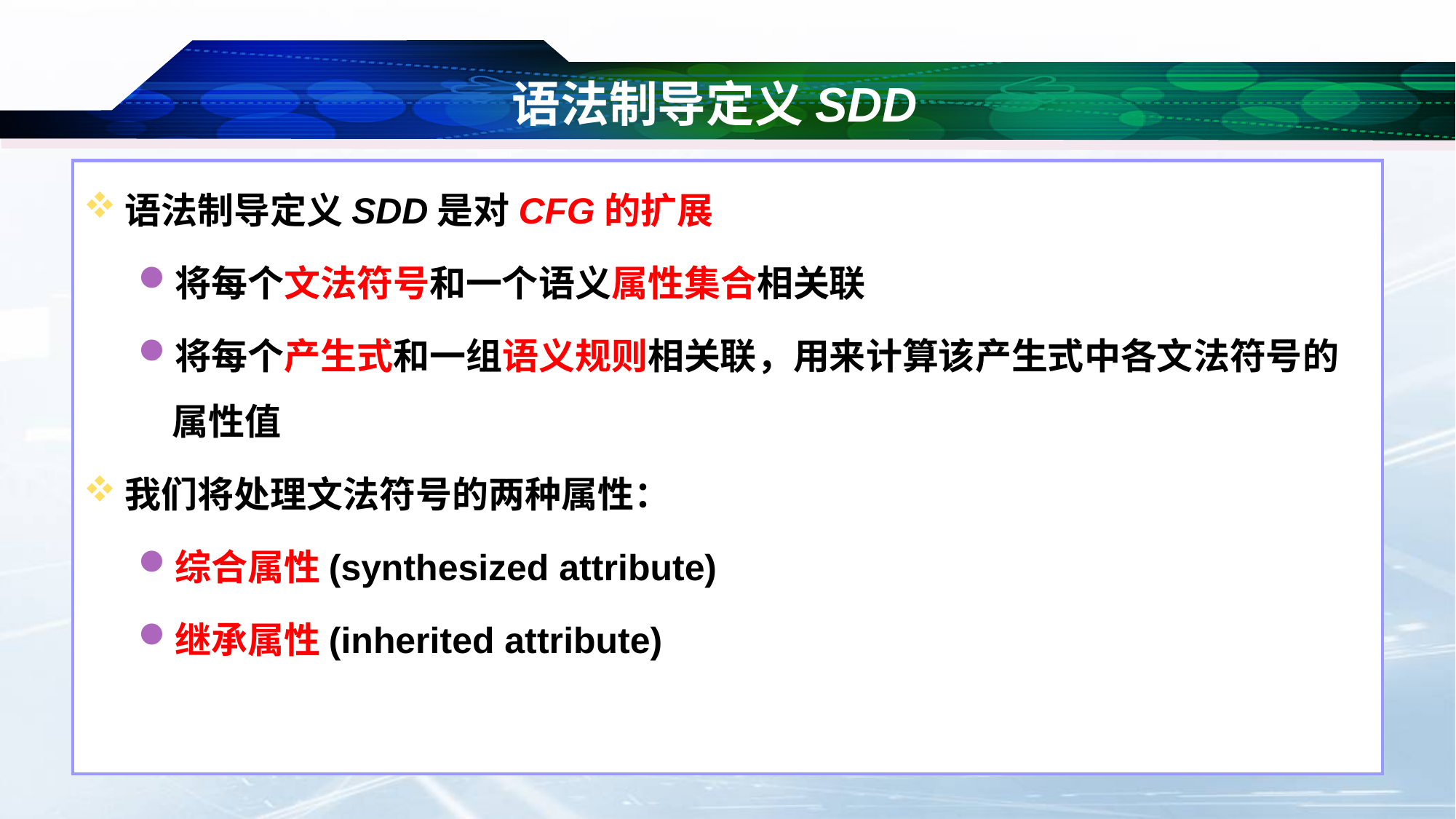

# 语法制导定义SDD
语法制导定义SDD是对CFG的扩展
将每个文法符号和一个语义属性集合相关联
将每个产生式和一组语义规则相关联，用来计算该产生式中各文法符号的属性值
我们将处理文法符号的两种属性：
综合属性(synthesized attribute)
继承属性(inherited attribute)